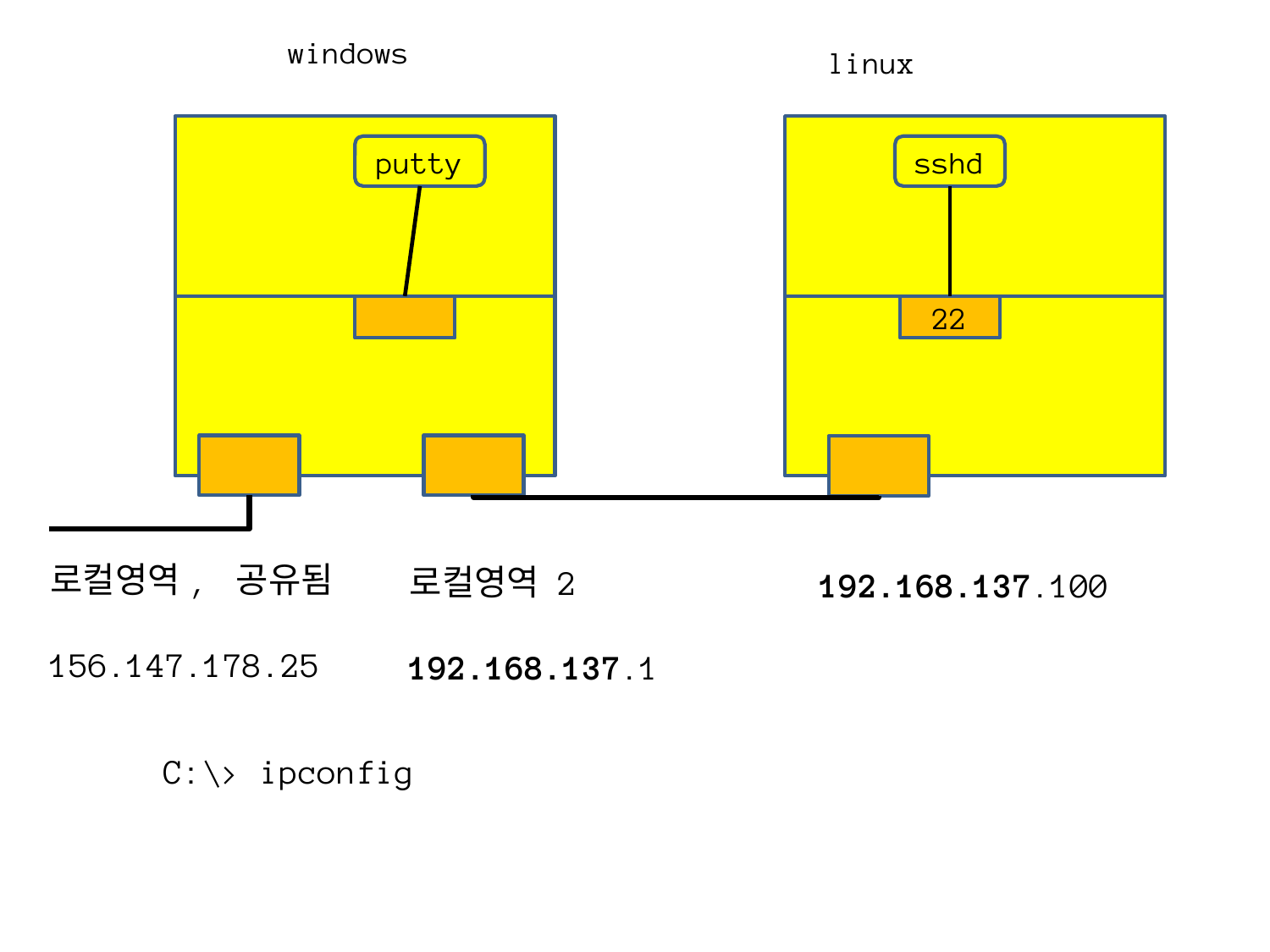

windows
linux

putty
sshd

22

로컬영역, 공유됨

156.147.178.25

로컬영역 2

192.168.137.1
192.168.137.100
C:\> ipconfig